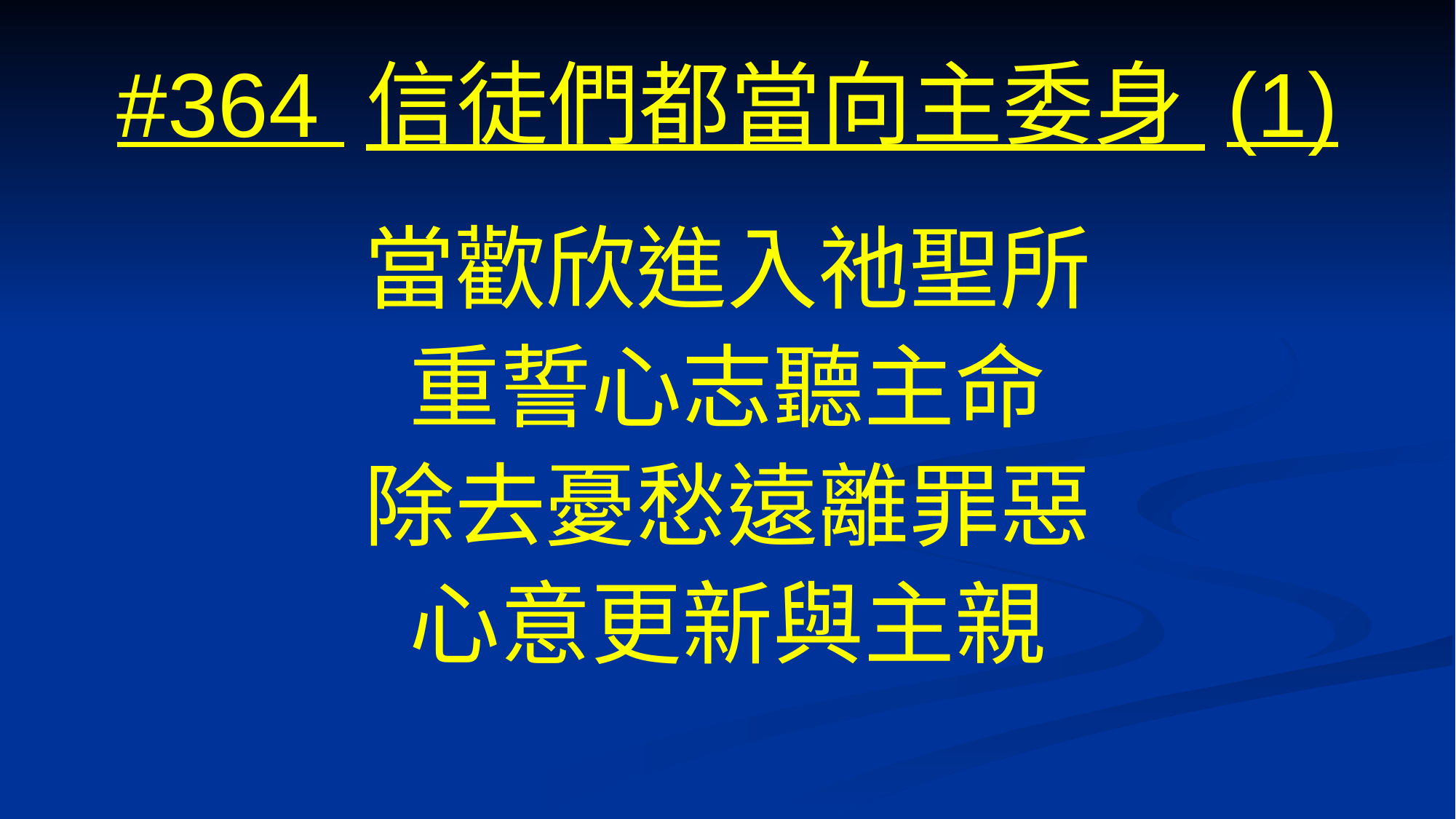

# #364 信徒們都當向主委身 (1)
當歡欣進入祂聖所
重誓心志聽主命
除去憂愁遠離罪惡
心意更新與主親